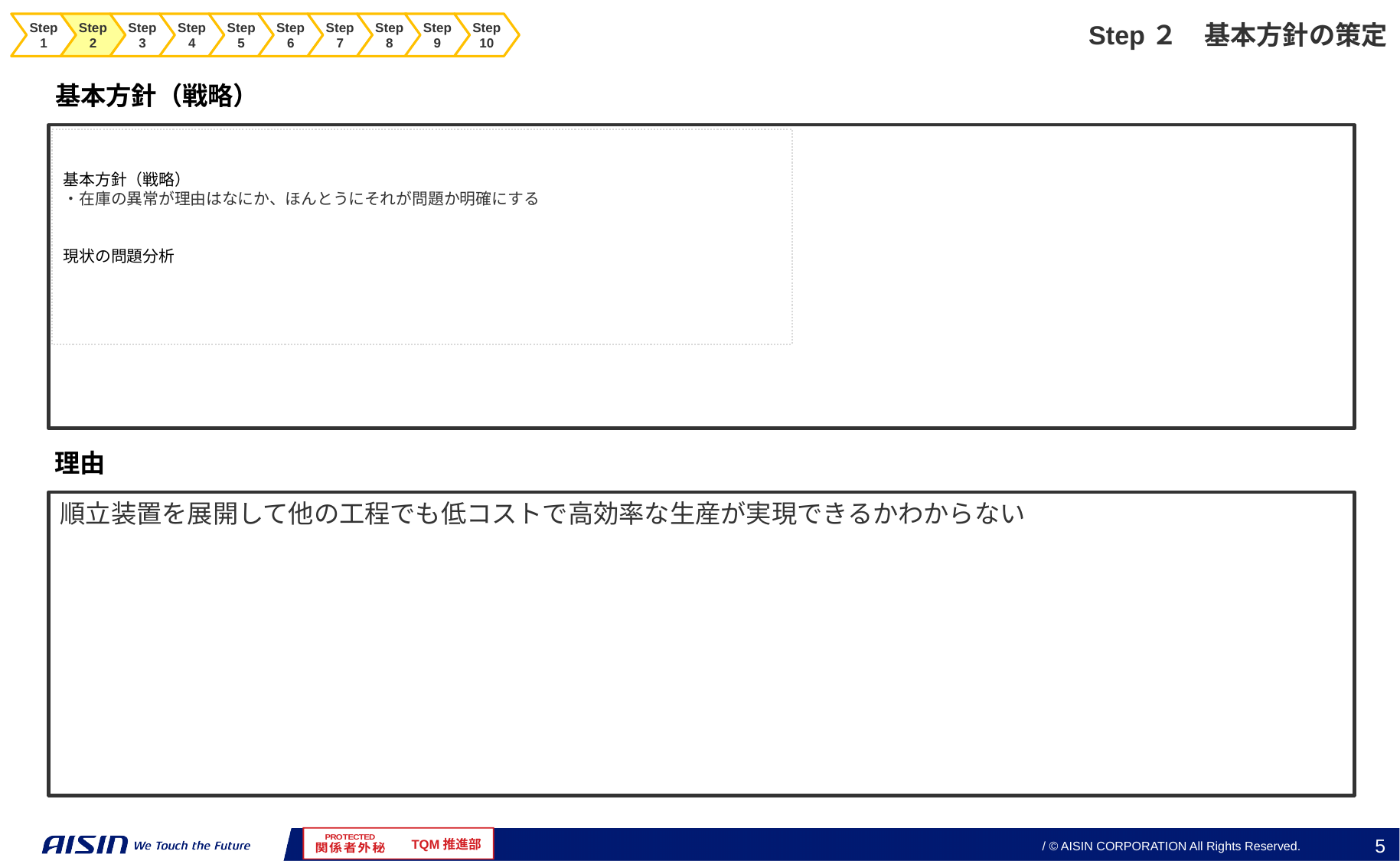

Step２　基本方針の策定
Step1
Step2
Step3
Step4
Step5
Step6
Step7
Step8
Step9
Step10
基本方針（戦略）

基本方針（戦略）
・在庫の異常が理由はなにか、ほんとうにそれが問題か明確にする

現状の問題分析

理由
順立装置を展開して他の工程でも低コストで高効率な生産が実現できるかわからない